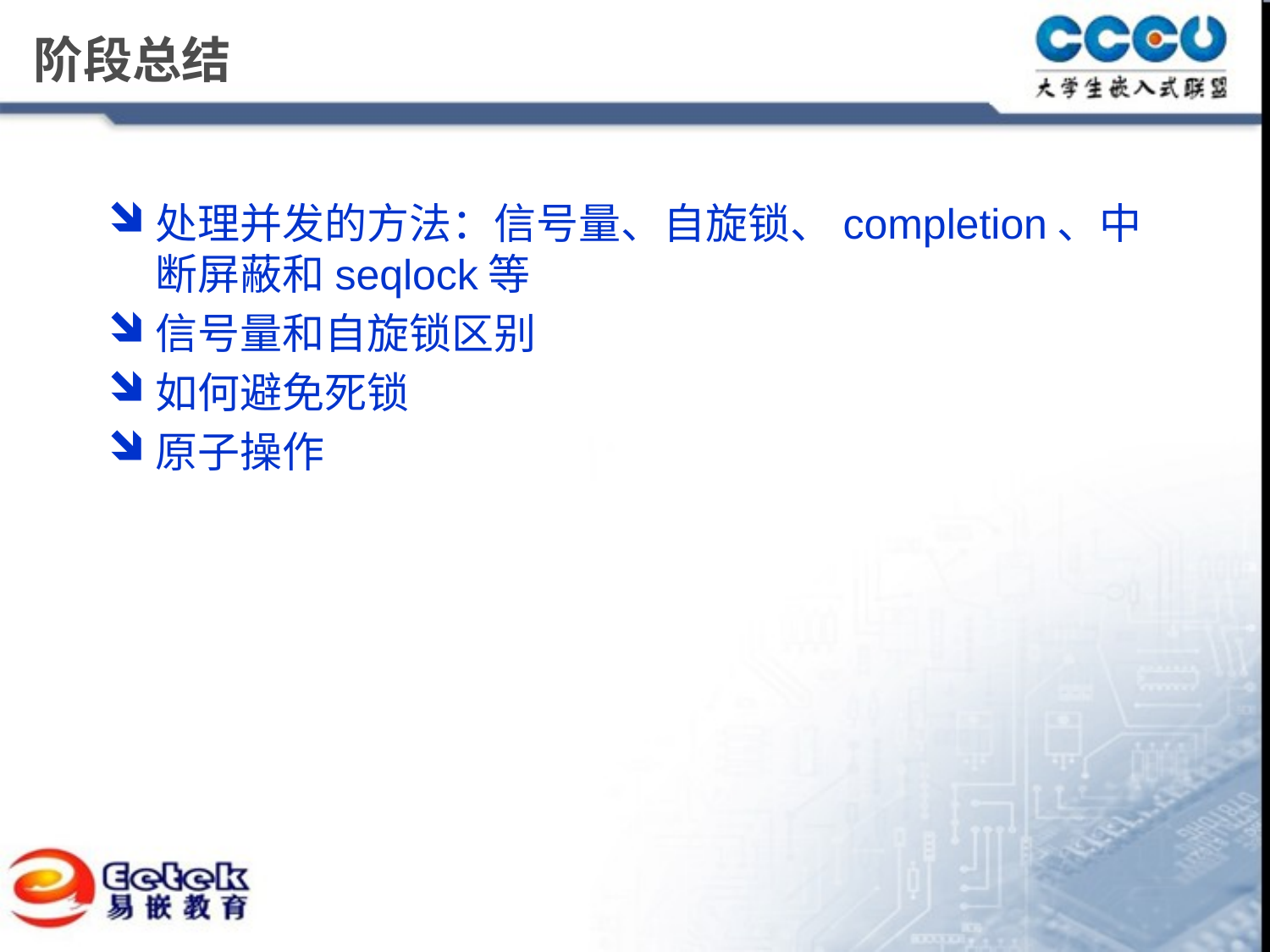

# 阶段总结
处理并发的方法：信号量、自旋锁、completion、中断屏蔽和seqlock等
信号量和自旋锁区别
如何避免死锁
原子操作